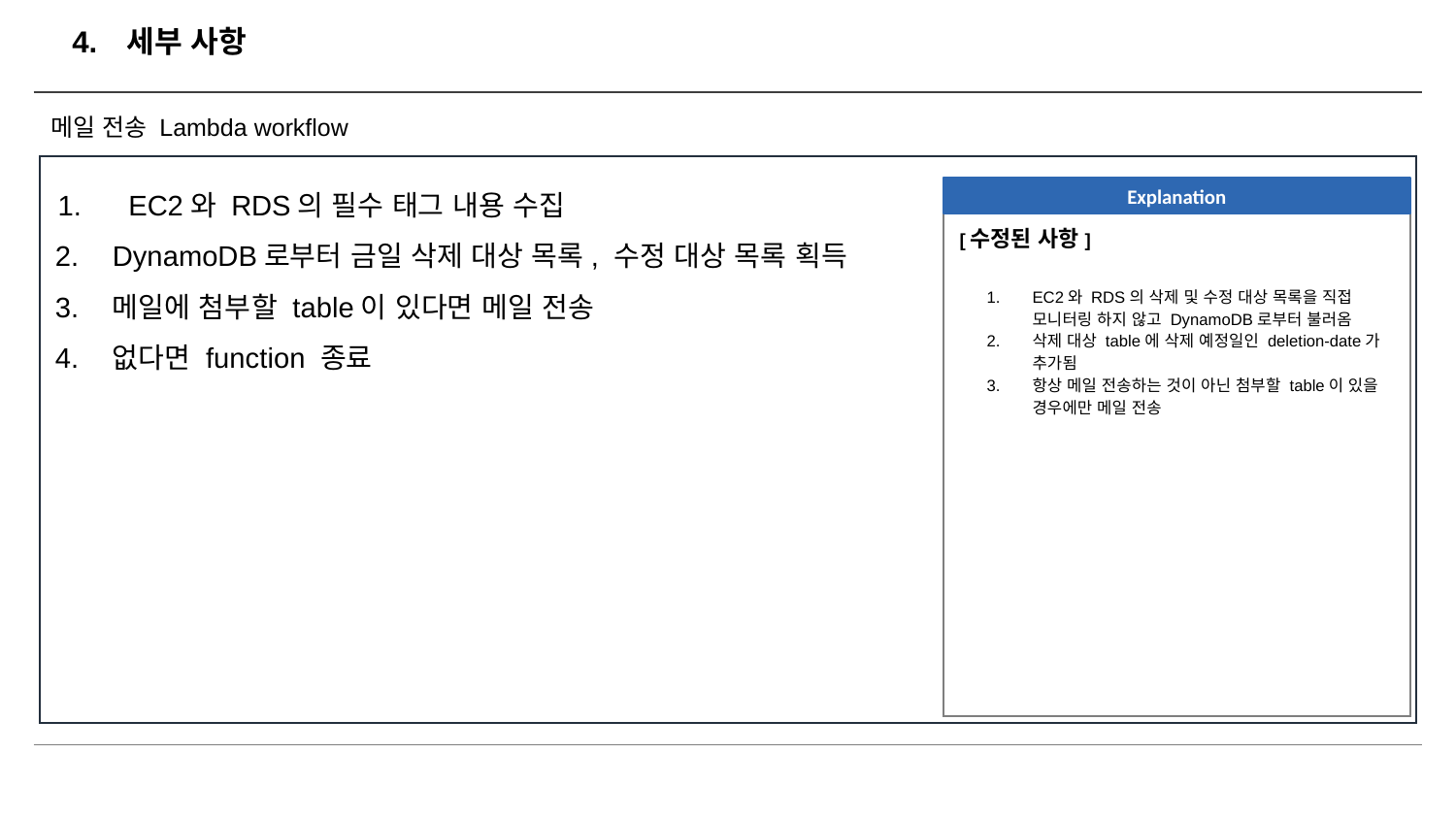

# 세부 사항
메일 전송 Lambda workflow

  EC2와 RDS의 필수 태그 내용 수집
DynamoDB로부터 금일 삭제 대상 목록, 수정 대상 목록 획득
메일에 첨부할 table이 있다면 메일 전송
없다면 function 종료
Explanation

[수정된 사항]

EC2와 RDS의 삭제 및 수정 대상 목록을 직접 모니터링 하지 않고 DynamoDB로부터 불러옴
삭제 대상 table에 삭제 예정일인 deletion-date가 추가됨
항상 메일 전송하는 것이 아닌 첨부할 table이 있을 경우에만 메일 전송